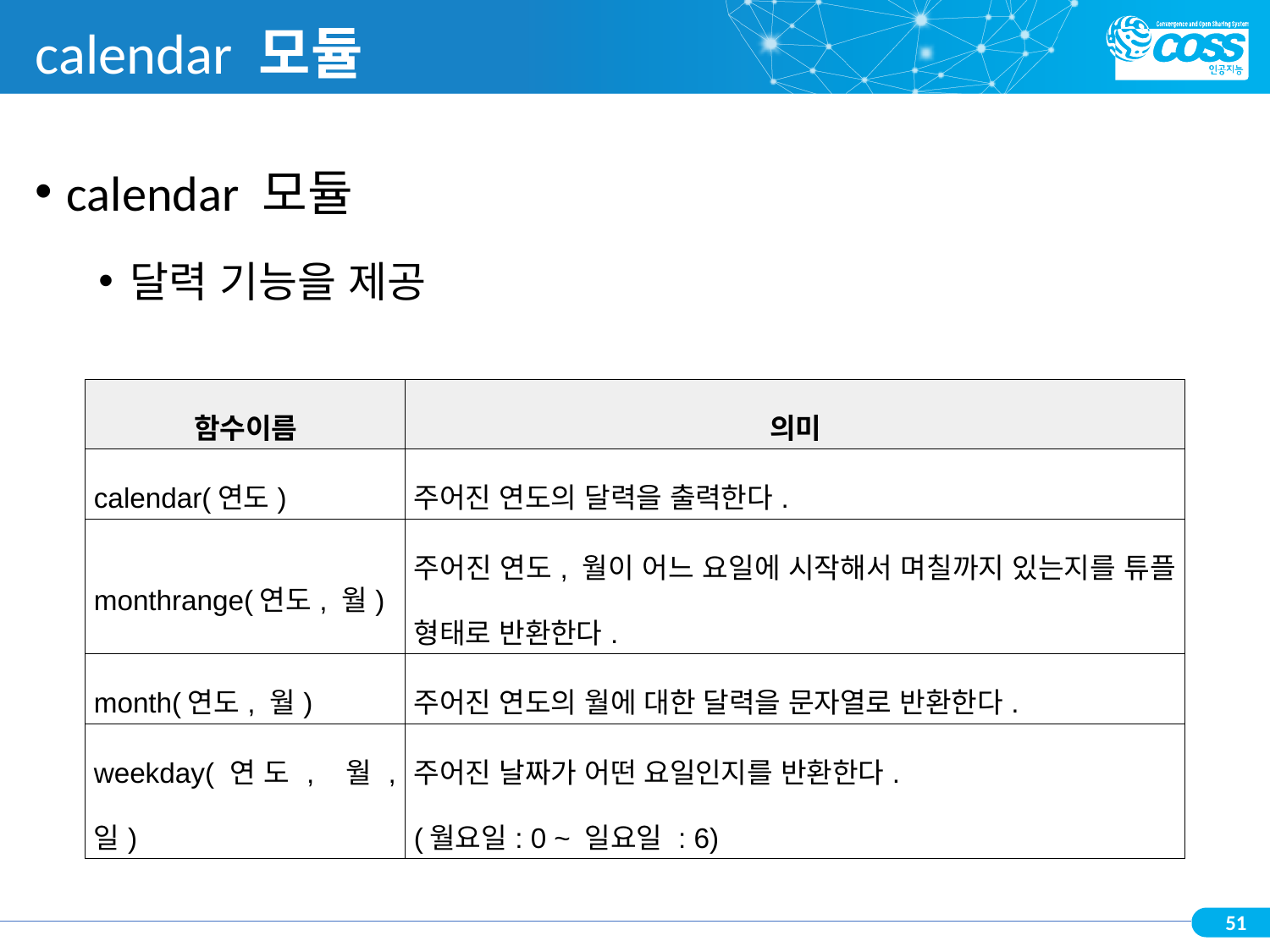

# calendar 모듈
calendar 모듈
달력 기능을 제공
| 함수이름 | 의미 |
| --- | --- |
| calendar(연도) | 주어진 연도의 달력을 출력한다. |
| monthrange(연도, 월) | 주어진 연도, 월이 어느 요일에 시작해서 며칠까지 있는지를 튜플 형태로 반환한다. |
| month(연도, 월) | 주어진 연도의 월에 대한 달력을 문자열로 반환한다. |
| weekday(연도, 월, 일) | 주어진 날짜가 어떤 요일인지를 반환한다. (월요일: 0 ~ 일요일 : 6) |
51